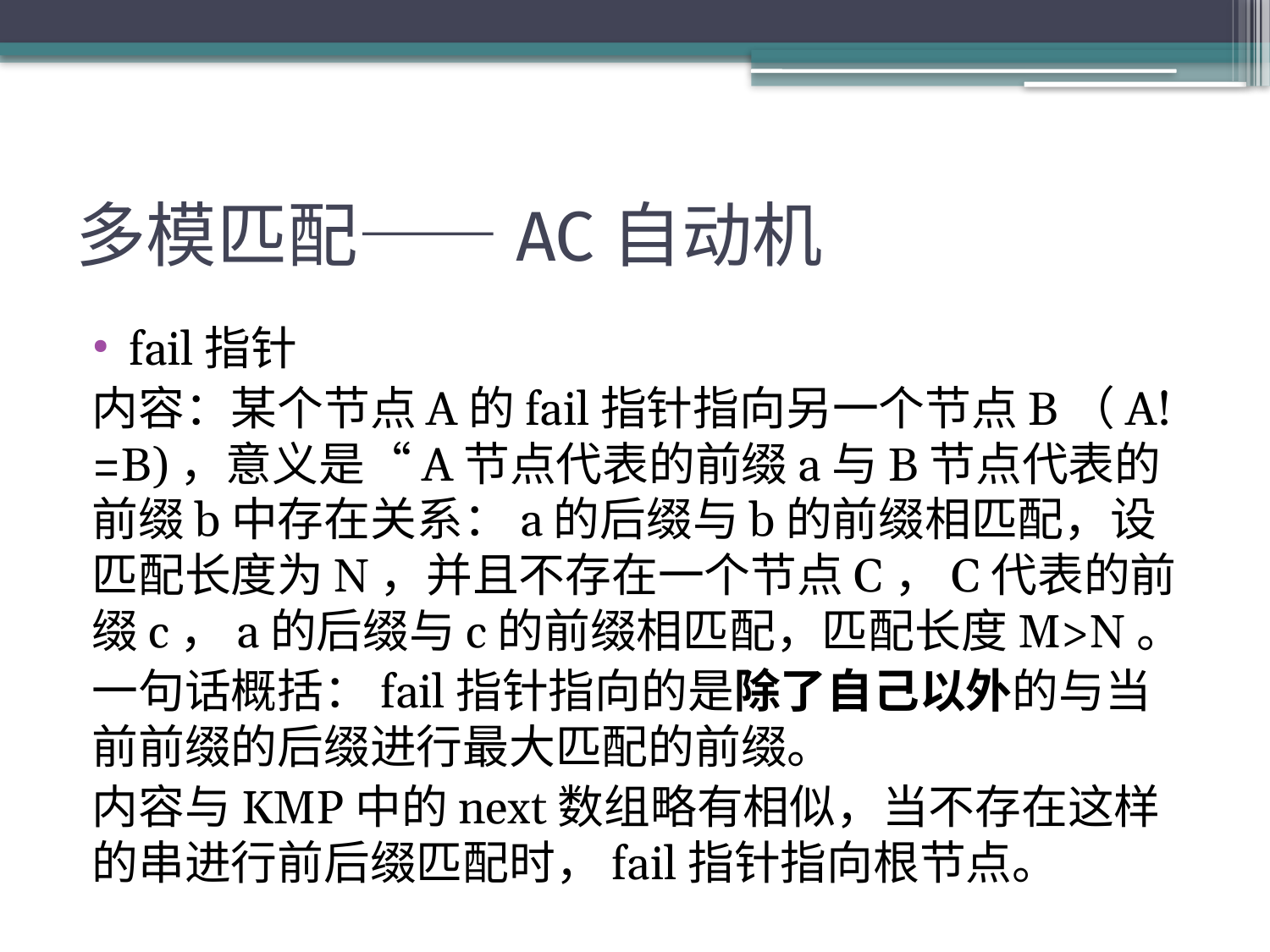

# 多模匹配——AC自动机
fail指针
内容：某个节点A的fail指针指向另一个节点B（A!=B)，意义是“A节点代表的前缀a与B节点代表的前缀b中存在关系：a的后缀与b的前缀相匹配，设匹配长度为N，并且不存在一个节点C，C代表的前缀c，a的后缀与c的前缀相匹配，匹配长度M>N。
一句话概括：fail指针指向的是除了自己以外的与当前前缀的后缀进行最大匹配的前缀。
内容与KMP中的next数组略有相似，当不存在这样的串进行前后缀匹配时，fail指针指向根节点。